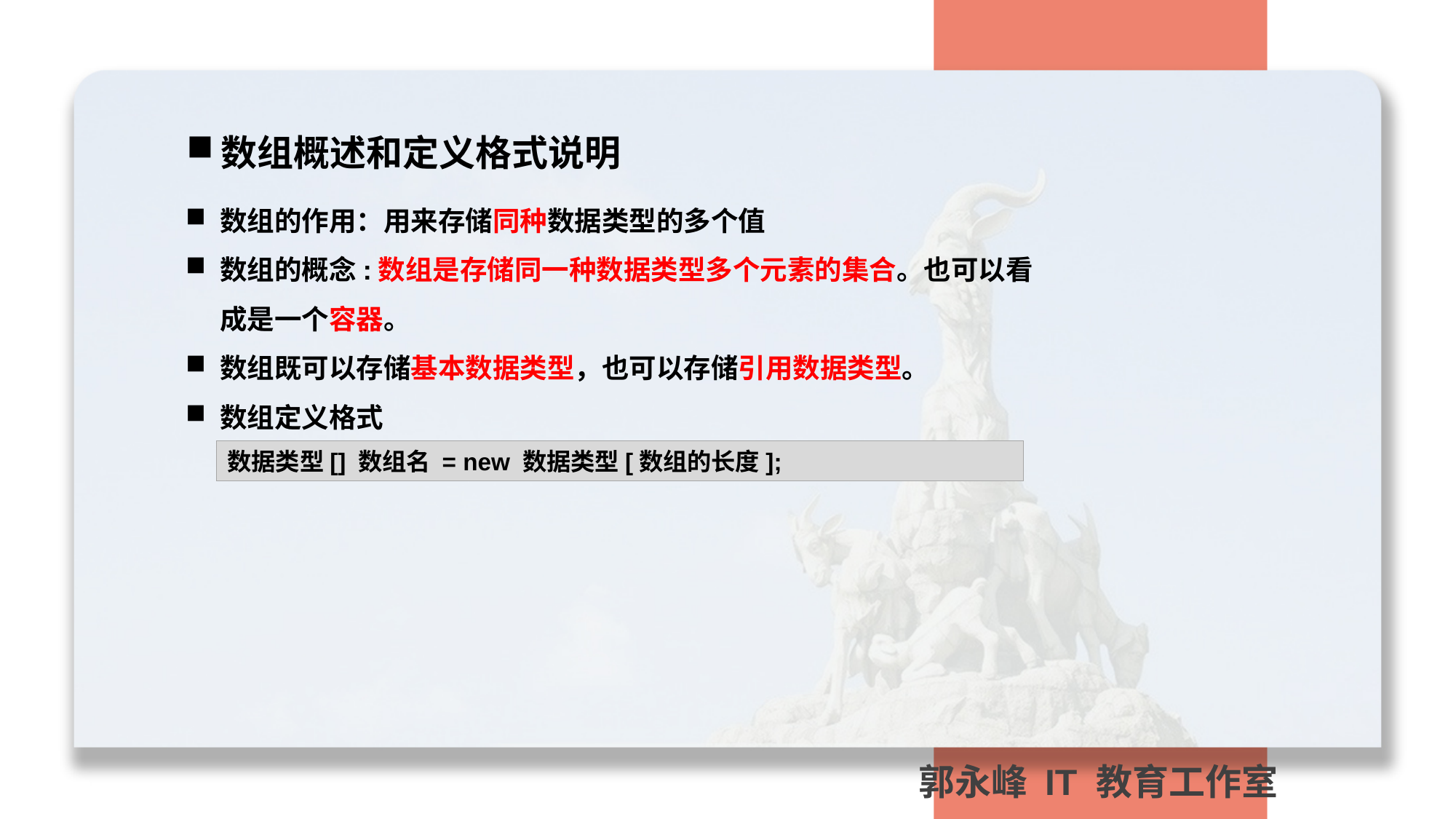

数组概述和定义格式说明
数组的作用：用来存储同种数据类型的多个值
数组的概念:数组是存储同一种数据类型多个元素的集合。也可以看成是一个容器。
数组既可以存储基本数据类型，也可以存储引用数据类型。
数组定义格式
数据类型[] 数组名 = new 数据类型[数组的长度];